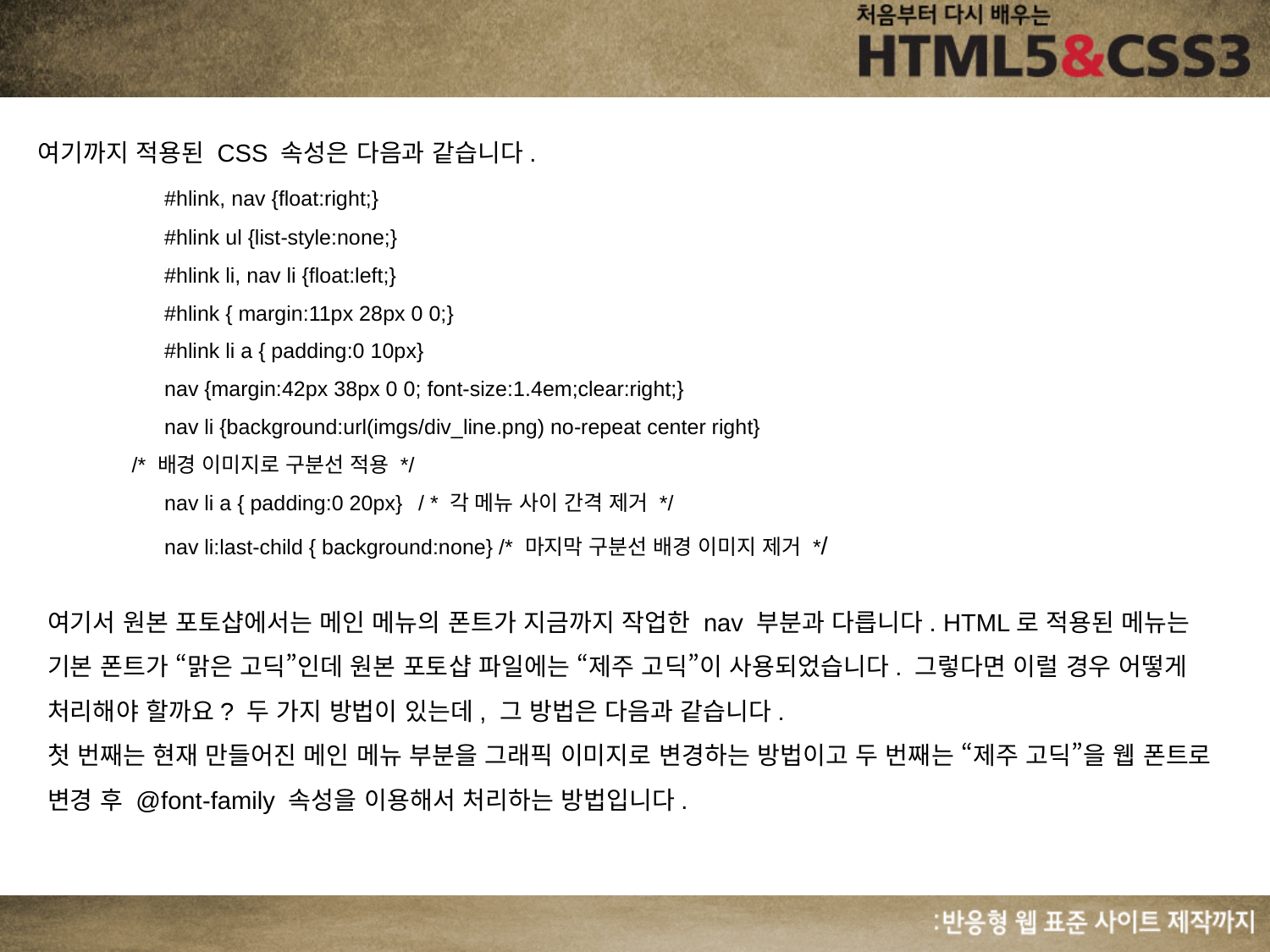

여기까지 적용된 CSS 속성은 다음과 같습니다.
	#hlink, nav {float:right;}
	#hlink ul {list-style:none;}
	#hlink li, nav li {float:left;}
	#hlink { margin:11px 28px 0 0;}
	#hlink li a { padding:0 10px}
	nav {margin:42px 38px 0 0; font-size:1.4em;clear:right;}
	nav li {background:url(imgs/div_line.png) no-repeat center right}
                /* 배경 이미지로 구분선 적용 */
	nav li a { padding:0 20px}	/ * 각 메뉴 사이 간격 제거 */
	nav li:last-child { background:none} /* 마지막 구분선 배경 이미지 제거 */

여기서 원본 포토샵에서는 메인 메뉴의 폰트가 지금까지 작업한 nav 부분과 다릅니다. HTML로 적용된 메뉴는 기본 폰트가 “맑은 고딕”인데 원본 포토샵 파일에는 “제주 고딕”이 사용되었습니다. 그렇다면 이럴 경우 어떻게 처리해야 할까요? 두 가지 방법이 있는데, 그 방법은 다음과 같습니다.
첫 번째는 현재 만들어진 메인 메뉴 부분을 그래픽 이미지로 변경하는 방법이고 두 번째는 “제주 고딕”을 웹 폰트로 변경 후 @font-family 속성을 이용해서 처리하는 방법입니다.